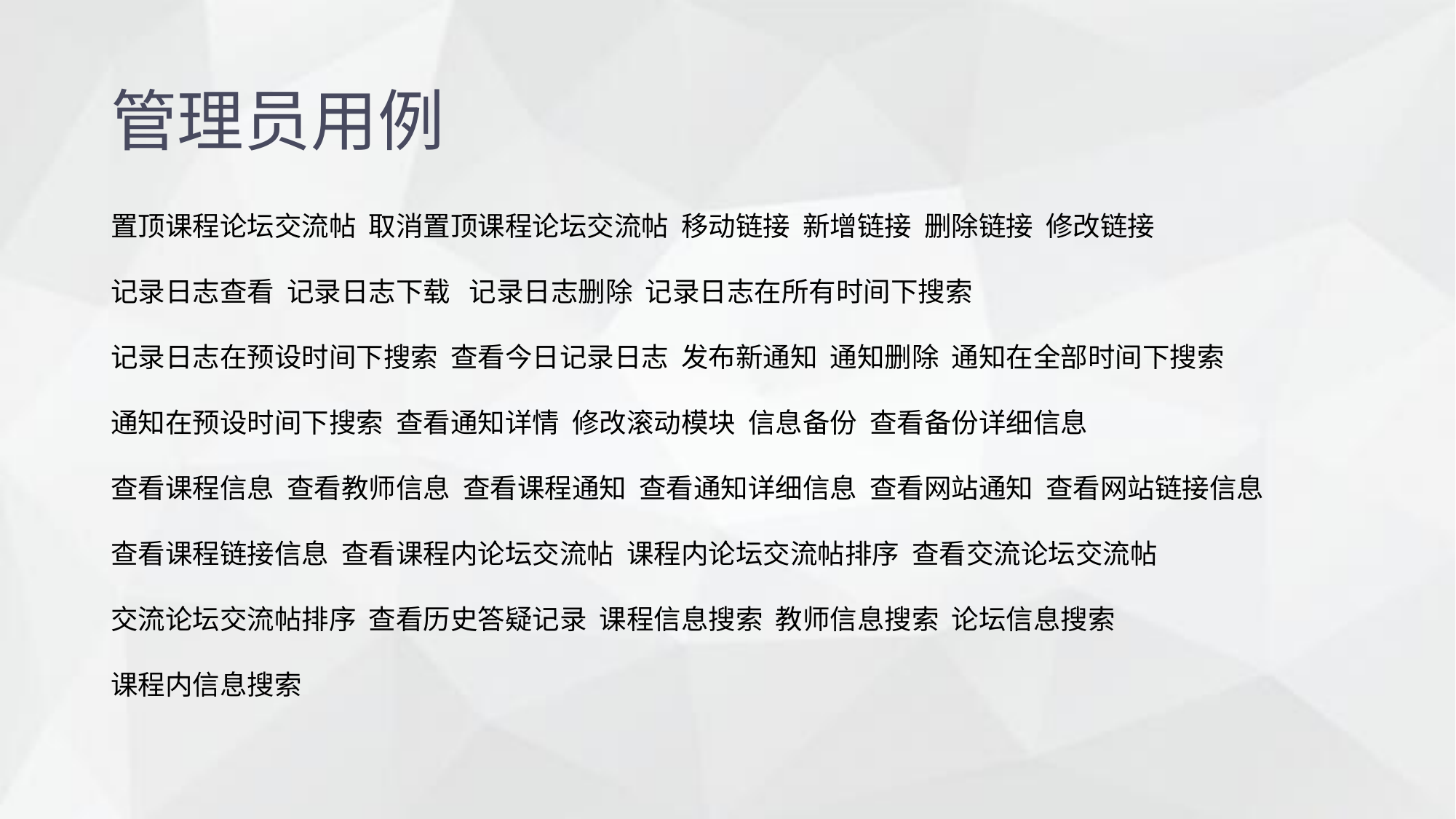

管理员用例
置顶课程论坛交流帖  取消置顶课程论坛交流帖  移动链接  新增链接  删除链接  修改链接

记录日志查看  记录日志下载   记录日志删除  记录日志在所有时间下搜索

记录日志在预设时间下搜索  查看今日记录日志  发布新通知  通知删除  通知在全部时间下搜索

通知在预设时间下搜索  查看通知详情  修改滚动模块  信息备份  查看备份详细信息

查看课程信息  查看教师信息  查看课程通知  查看通知详细信息  查看网站通知  查看网站链接信息

查看课程链接信息  查看课程内论坛交流帖  课程内论坛交流帖排序  查看交流论坛交流帖

交流论坛交流帖排序  查看历史答疑记录  课程信息搜索  教师信息搜索  论坛信息搜索

课程内信息搜索